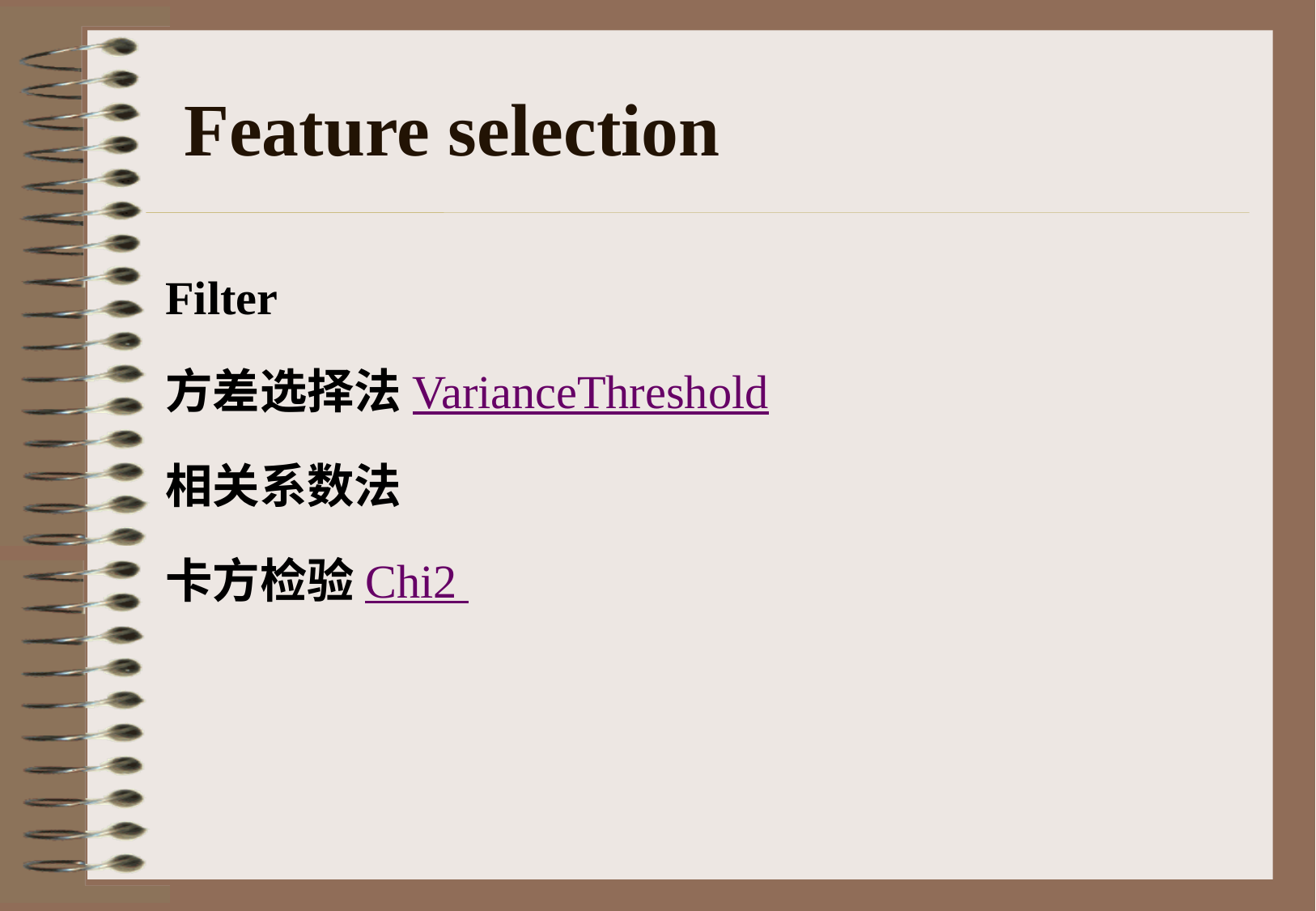

# Feature selection
Filter
方差选择法VarianceThreshold
相关系数法
卡方检验Chi2